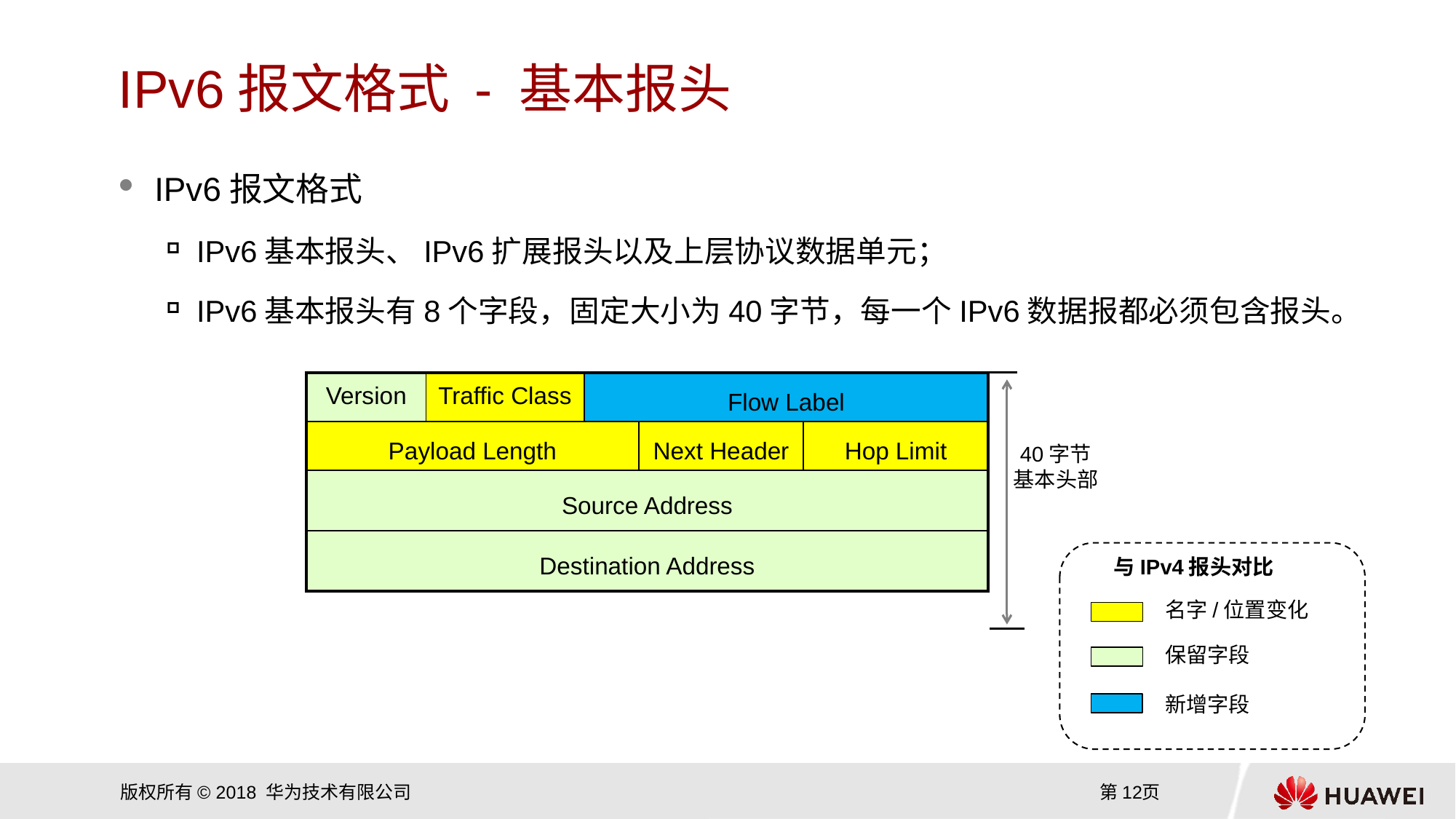

# IPv6报文格式 - 基本报头
IPv6报文格式
IPv6基本报头、IPv6扩展报头以及上层协议数据单元；
IPv6基本报头有8个字段，固定大小为40字节，每一个IPv6数据报都必须包含报头。

| Version | Traffic Class | Flow Label |  |  |
| --- | --- | --- | --- | --- |
| Payload Length |  |  | Next Header | Hop Limit |
| Source Address |  |  |  |  |
| Destination Address |  |  |  |  |
40字节
基本头部

与IPv4报头对比
名字/位置变化

保留字段

新增字段